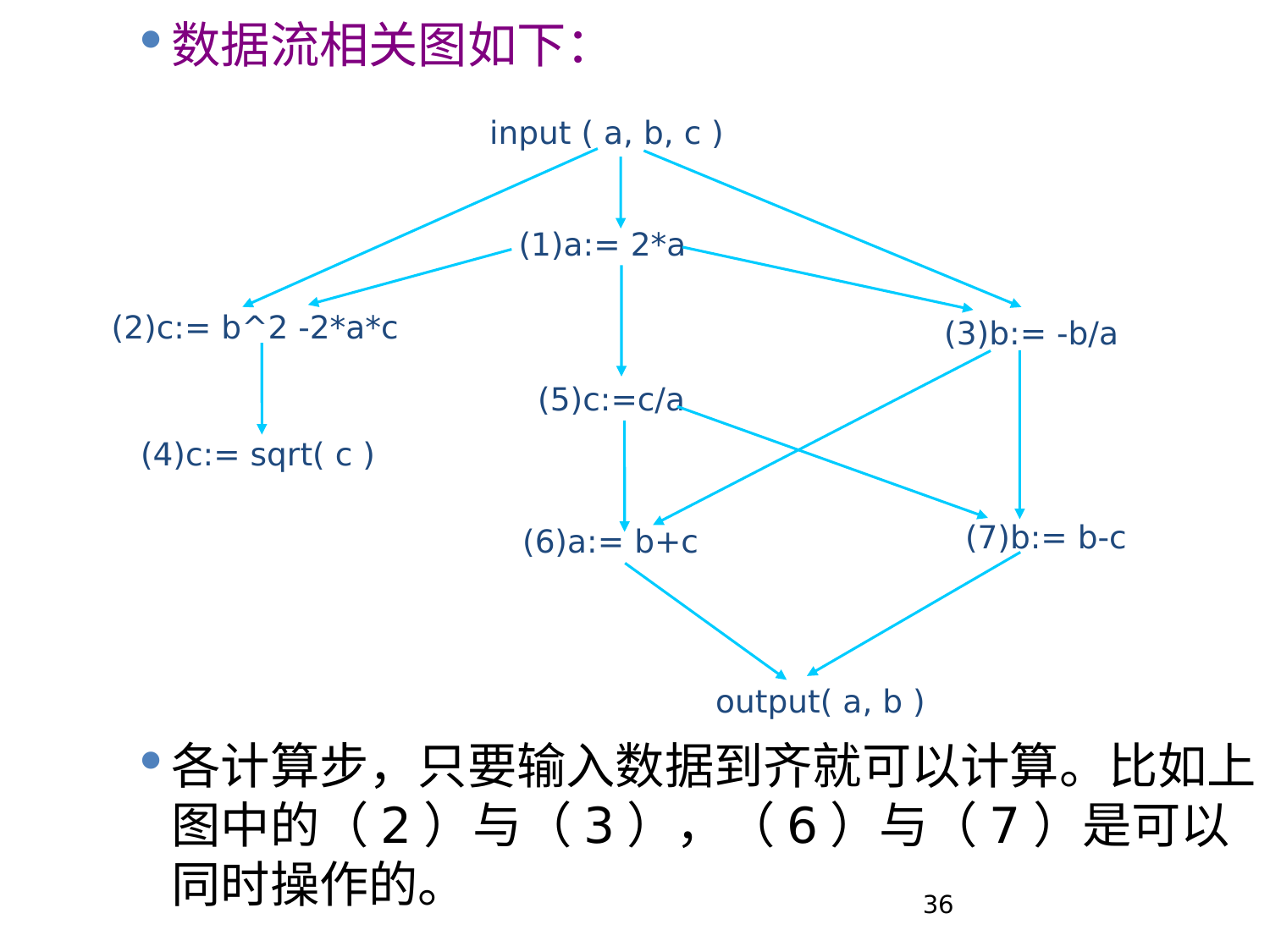

数据流相关图如下：
input ( a, b, c )

(1)a:= 2*a

(2)c:= b^2 -2*a*c
(3)b:= -b/a

(5)c:=c/a

(4)c:= sqrt( c )
(7)b:= b-c
(6)a:= b+c

output( a, b )
各计算步，只要输入数据到齐就可以计算。比如上图中的（2）与（3），（6）与（7）是可以同时操作的。
36